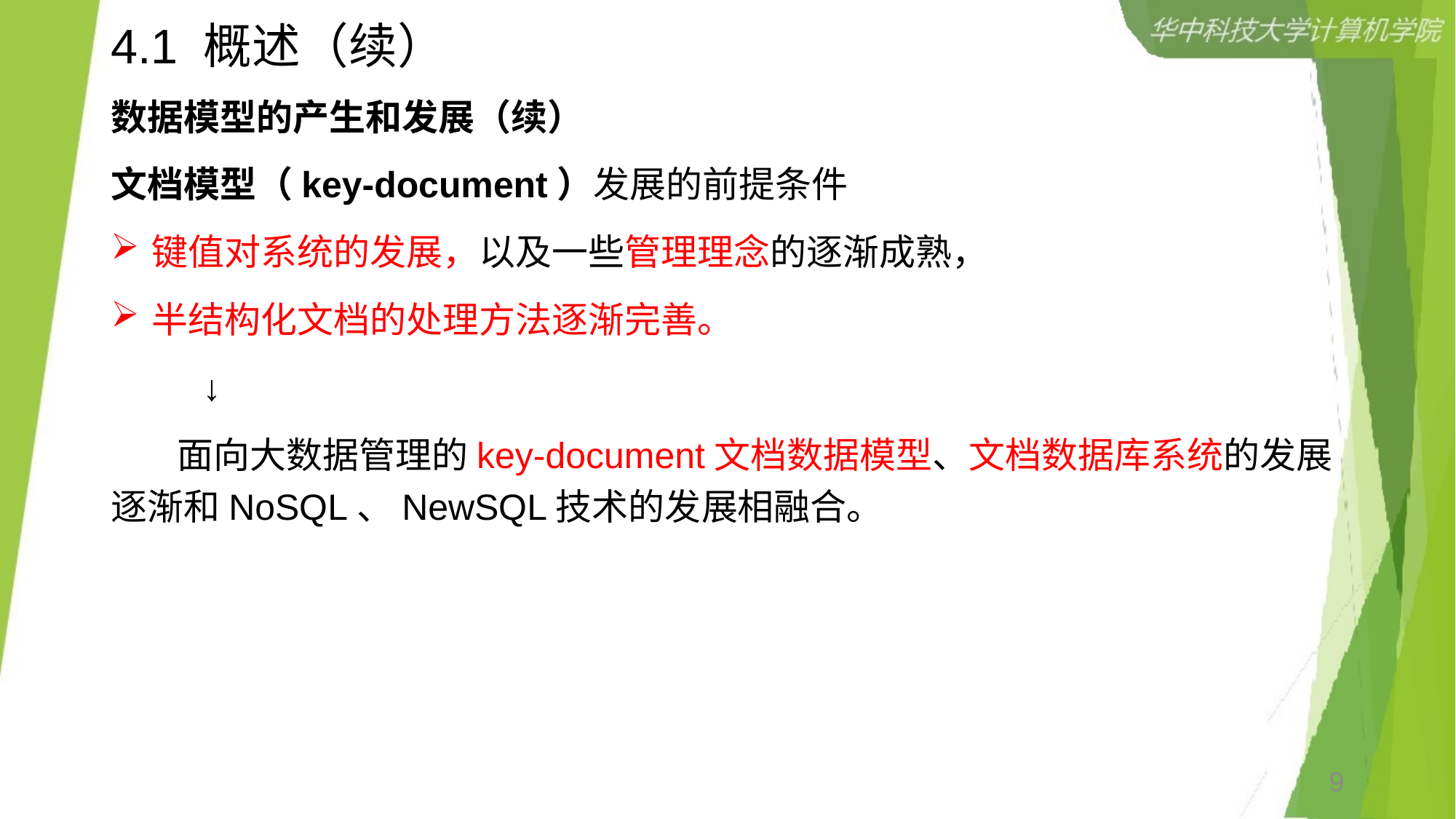

# 4.1 概述（续）
数据模型的产生和发展（续）
文档模型（key-document）发展的前提条件
键值对系统的发展，以及一些管理理念的逐渐成熟，
半结构化文档的处理方法逐渐完善。
         ↓
       面向大数据管理的key-document文档数据模型、文档数据库系统的发展逐渐和NoSQL、NewSQL技术的发展相融合。
9